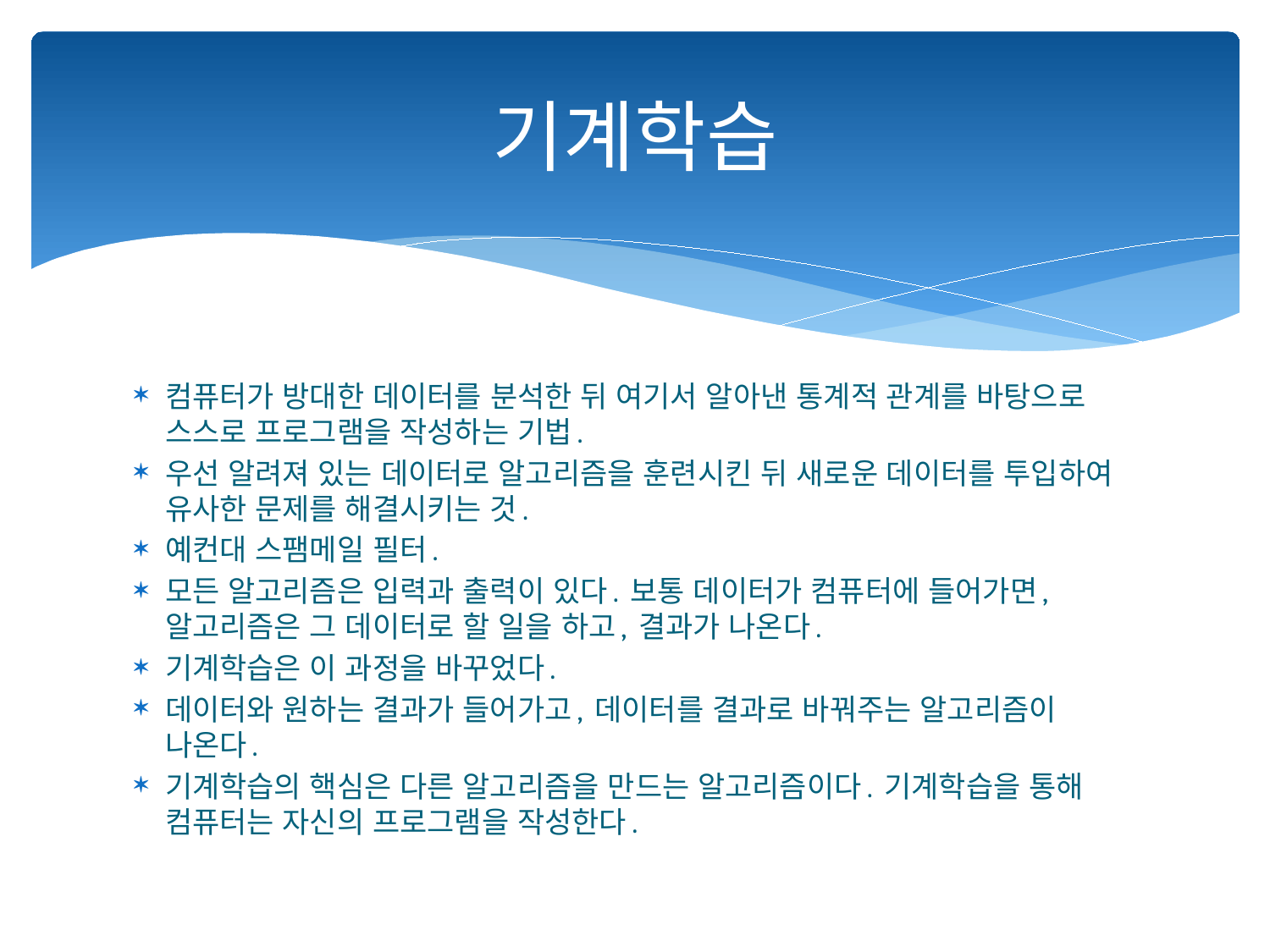

# 기계학습
컴퓨터가 방대한 데이터를 분석한 뒤 여기서 알아낸 통계적 관계를 바탕으로 스스로 프로그램을 작성하는 기법.
우선 알려져 있는 데이터로 알고리즘을 훈련시킨 뒤 새로운 데이터를 투입하여 유사한 문제를 해결시키는 것.
예컨대 스팸메일 필터.
모든 알고리즘은 입력과 출력이 있다. 보통 데이터가 컴퓨터에 들어가면, 알고리즘은 그 데이터로 할 일을 하고, 결과가 나온다.
기계학습은 이 과정을 바꾸었다.
데이터와 원하는 결과가 들어가고, 데이터를 결과로 바꿔주는 알고리즘이 나온다.
기계학습의 핵심은 다른 알고리즘을 만드는 알고리즘이다. 기계학습을 통해 컴퓨터는 자신의 프로그램을 작성한다.